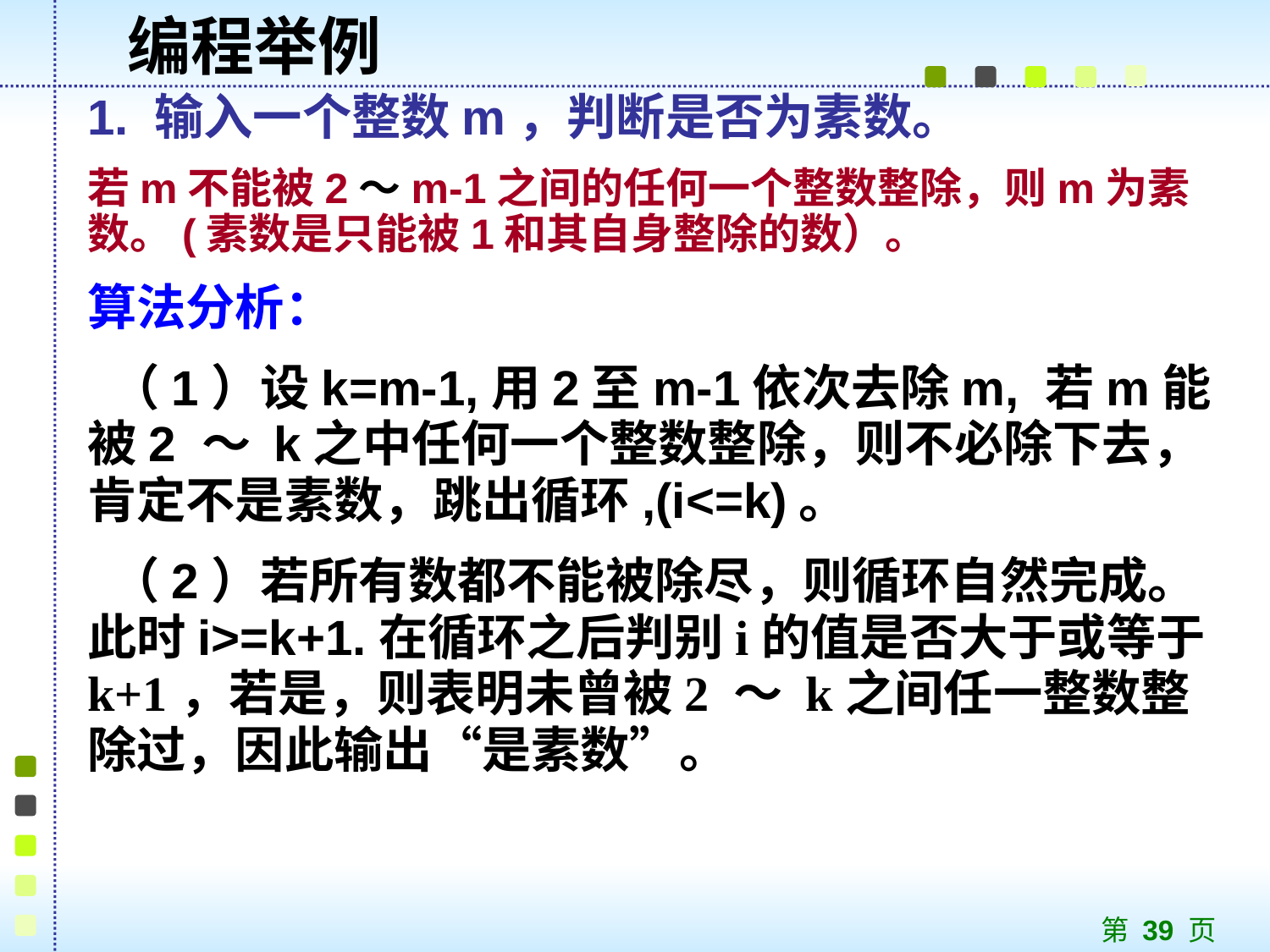

编程举例
1. 输入一个整数m，判断是否为素数。
若m不能被2～m-1之间的任何一个整数整除，则m为素数。(素数是只能被1和其自身整除的数）。
算法分析：
 （1）设k=m-1,用2至m-1依次去除m, 若m能被2 ～ k之中任何一个整数整除，则不必除下去，肯定不是素数，跳出循环,(i<=k)。
 （2）若所有数都不能被除尽，则循环自然完成。此时i>=k+1.在循环之后判别i的值是否大于或等于k+1，若是，则表明未曾被2 ～ k之间任一整数整除过，因此输出“是素数”。

第 39 页